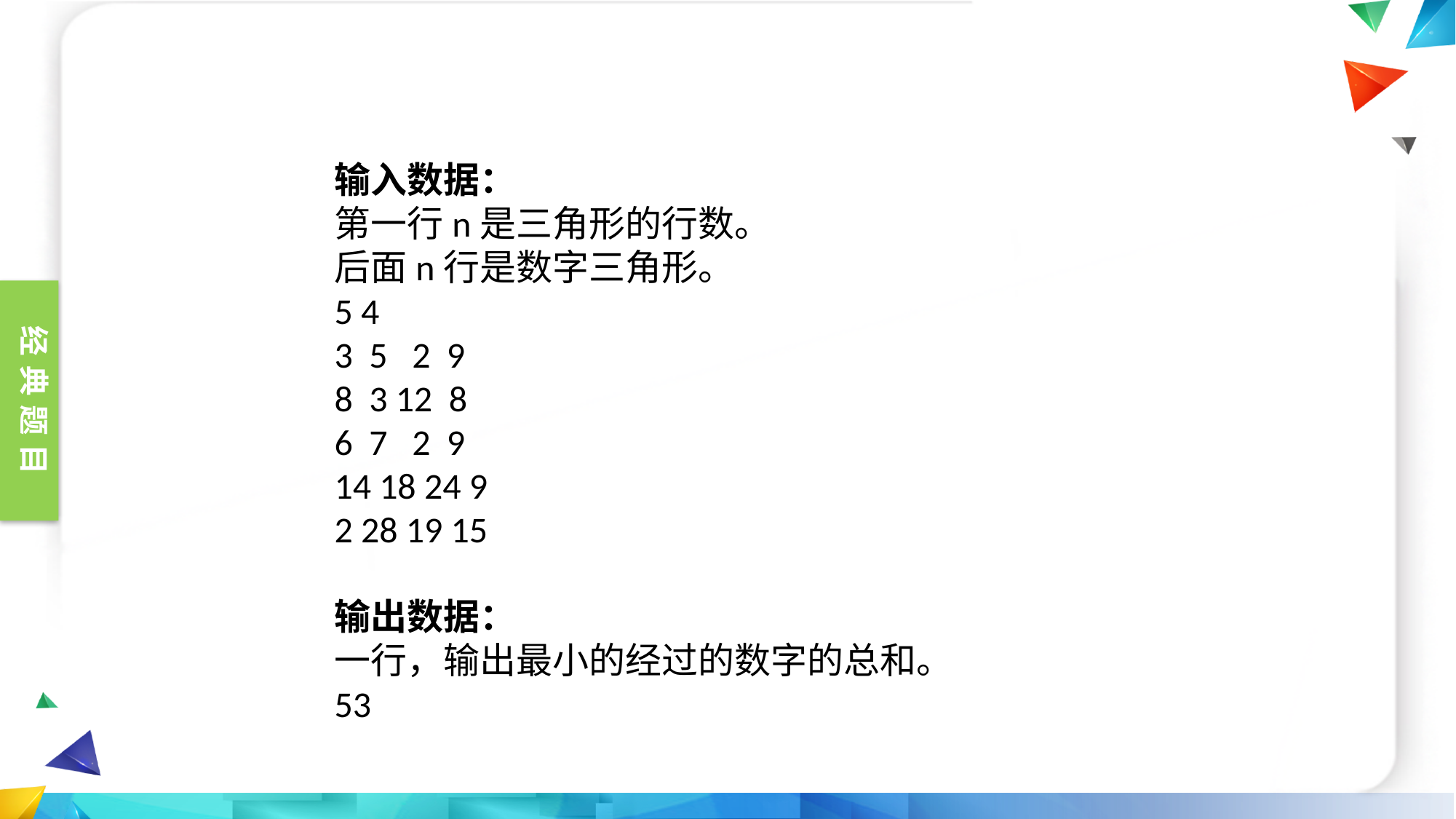

输入数据：
第一行n是三角形的行数。
后面n行是数字三角形。
5 4
3  5   2  9
8  3 12  8
6  7   2  9
14 18 24 9
2 28 19 15

输出数据：
一行，输出最小的经过的数字的总和。
53